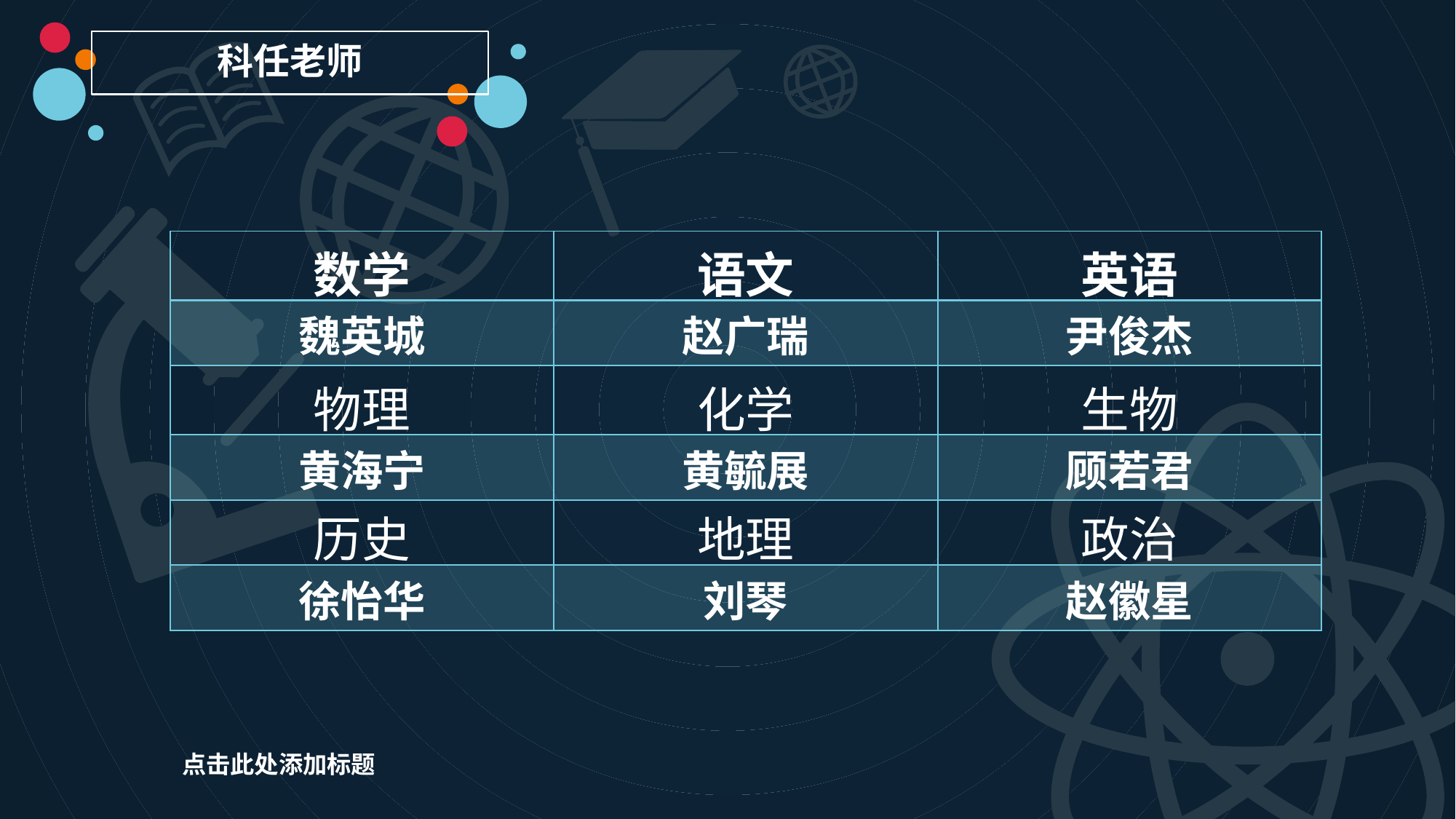

科任老师
| 数学 | 语文 | 英语 |
| --- | --- | --- |
| 魏英城 | 赵广瑞 | 尹俊杰 |
| 物理 | 化学 | 生物 |
| 黄海宁 | 黄毓展 | 顾若君 |
| 历史 | 地理 | 政治 |
| 徐怡华 | 刘琴 | 赵徽星 |
点击此处添加标题